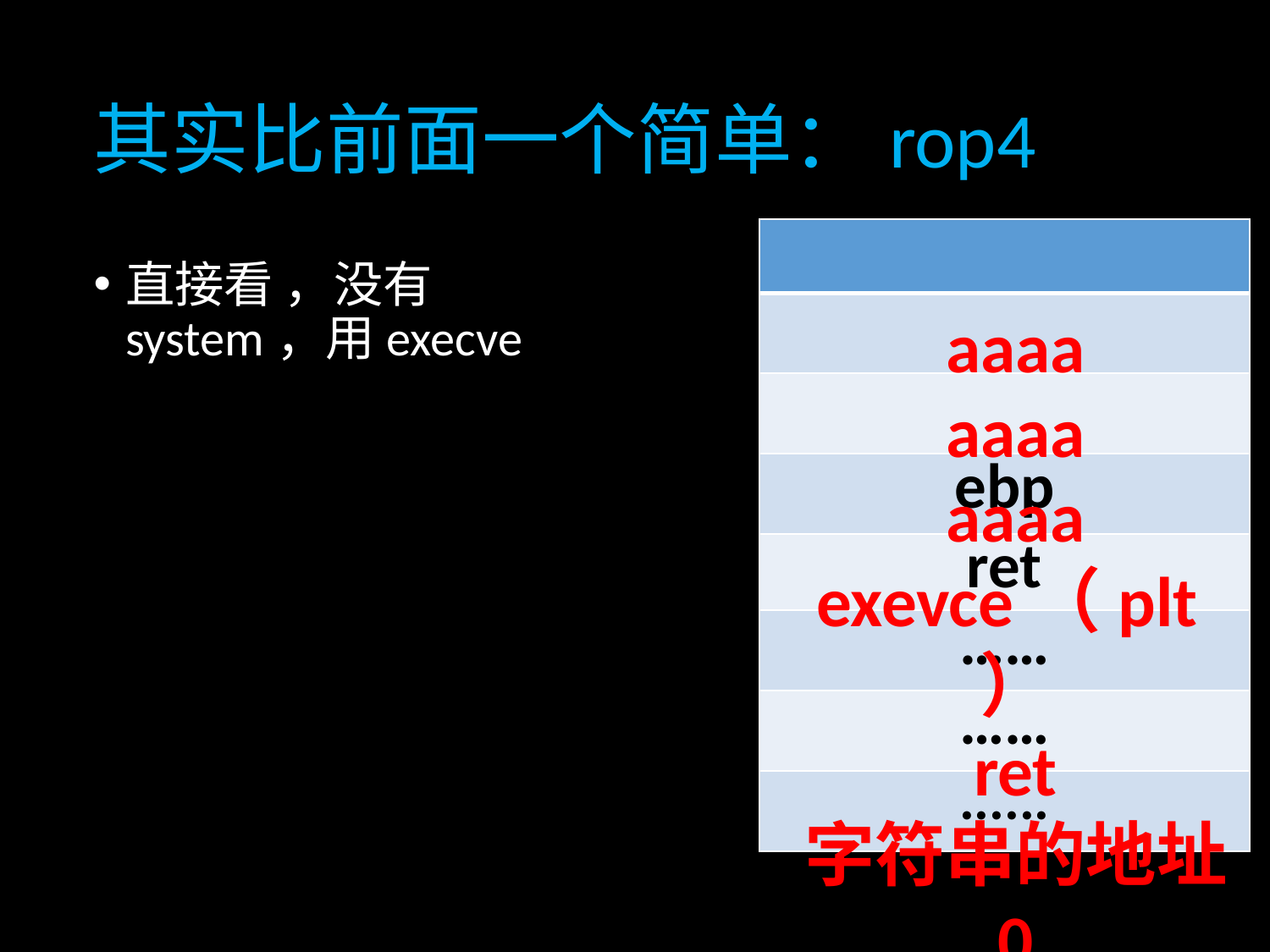

# 其实比前面一个简单：rop4
|  |
| --- |
|  |
|  |
| ebp |
| ret |
| …… |
| …… |
| ...... |
aaaa
aaaa
aaaa
exevce（plt）
ret
字符串的地址
0
0
直接看 ，没有system，用execve